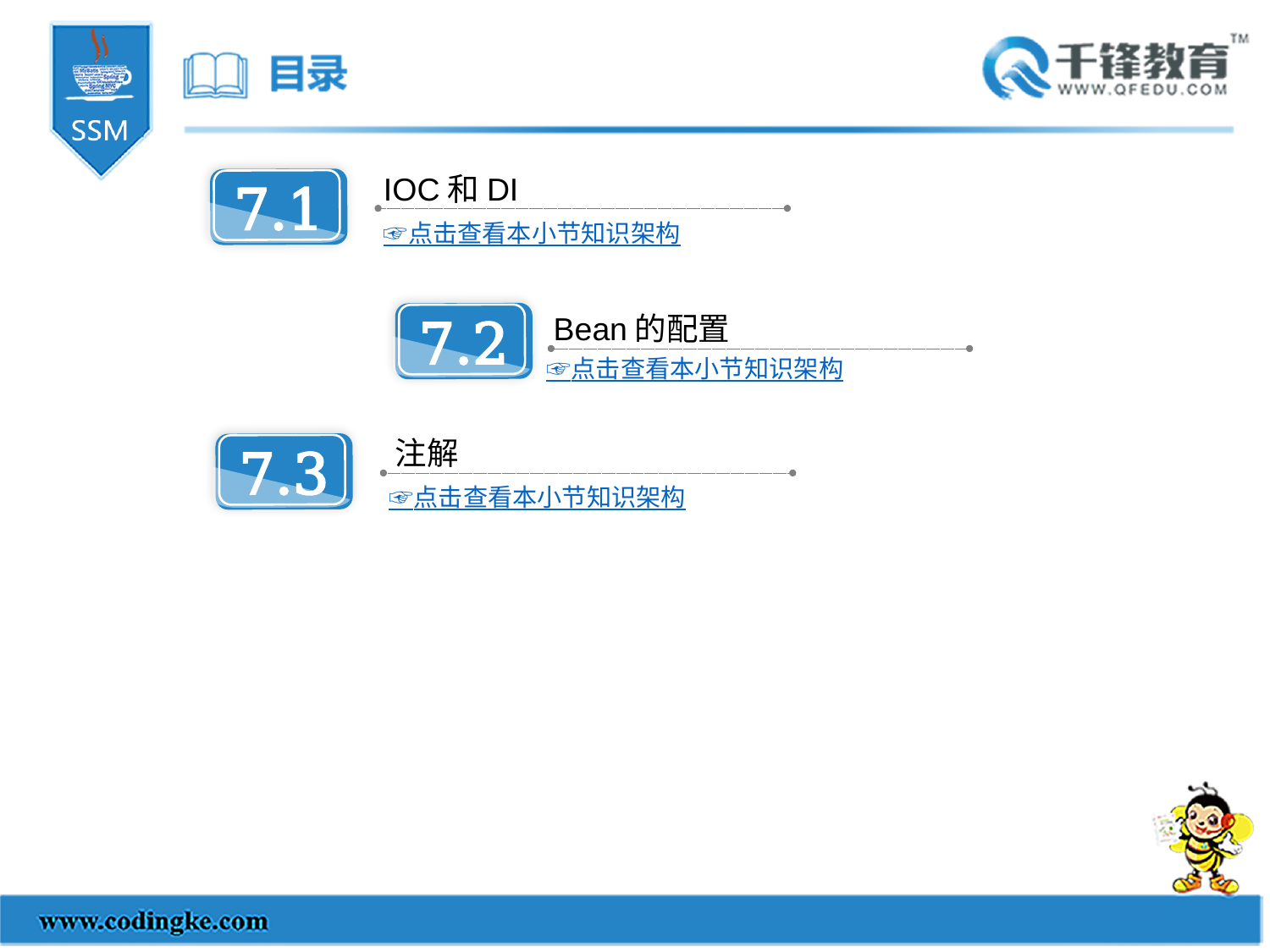

IOC和DI
7.1

☞点击查看本小节知识架构
Bean的配置

7.2

☞点击查看本小节知识架构
注解
7.3

☞点击查看本小节知识架构